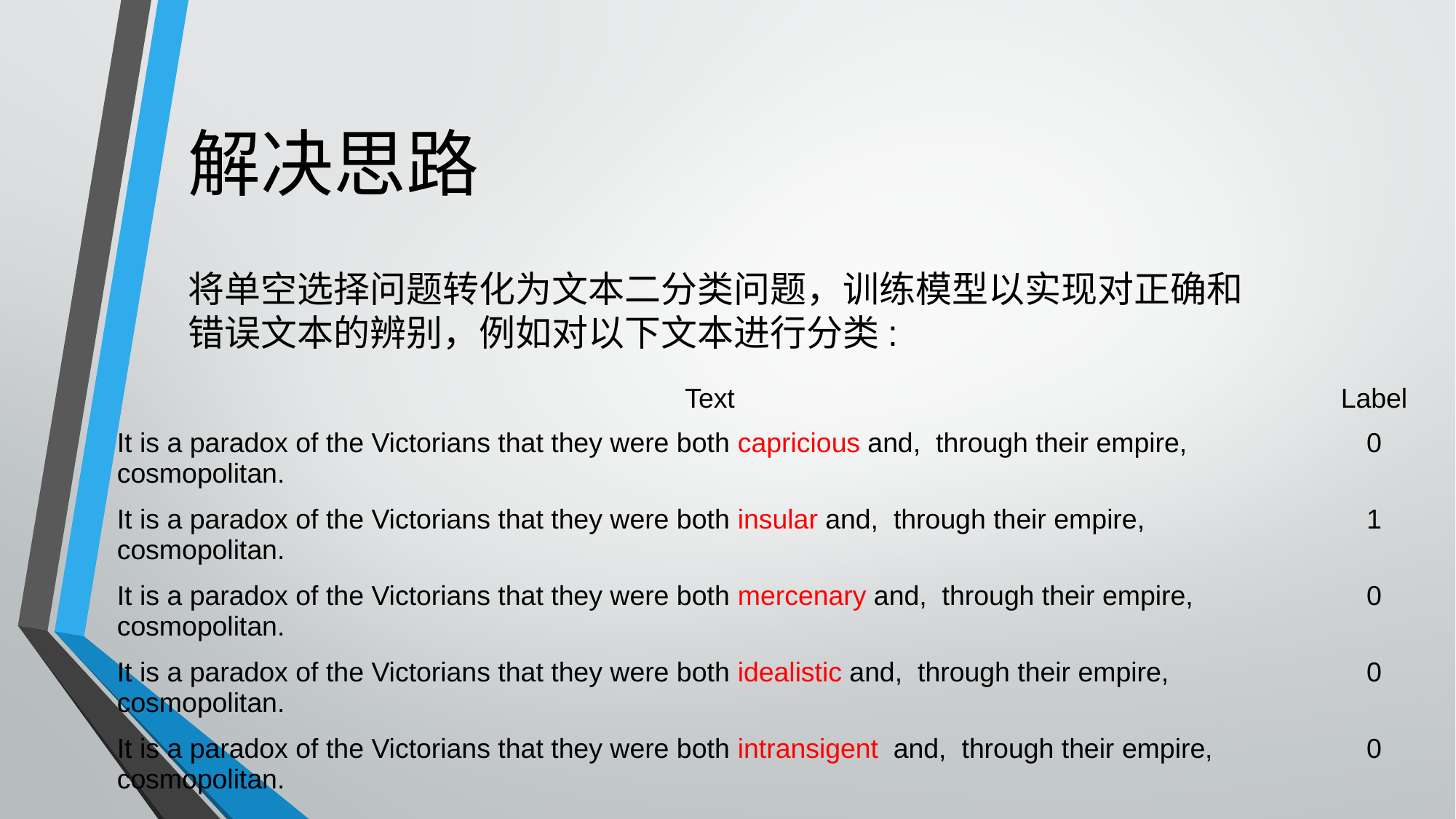

解决思路
将单空选择问题转化为文本二分类问题，训练模型以实现对正确和错误文本的辨别，例如对以下文本进行分类:

| Text | Label |
| --- | --- |
| It is a paradox of the Victorians that they were both capricious and,  through their empire, cosmopolitan. | 0 |
| It is a paradox of the Victorians that they were both insular and,  through their empire, cosmopolitan. | 1 |
| It is a paradox of the Victorians that they were both mercenary and,  through their empire, cosmopolitan. | 0 |
| It is a paradox of the Victorians that they were both idealistic and,  through their empire, cosmopolitan. | 0 |
| It is a paradox of the Victorians that they were both intransigent  and,  through their empire, cosmopolitan. | 0 |